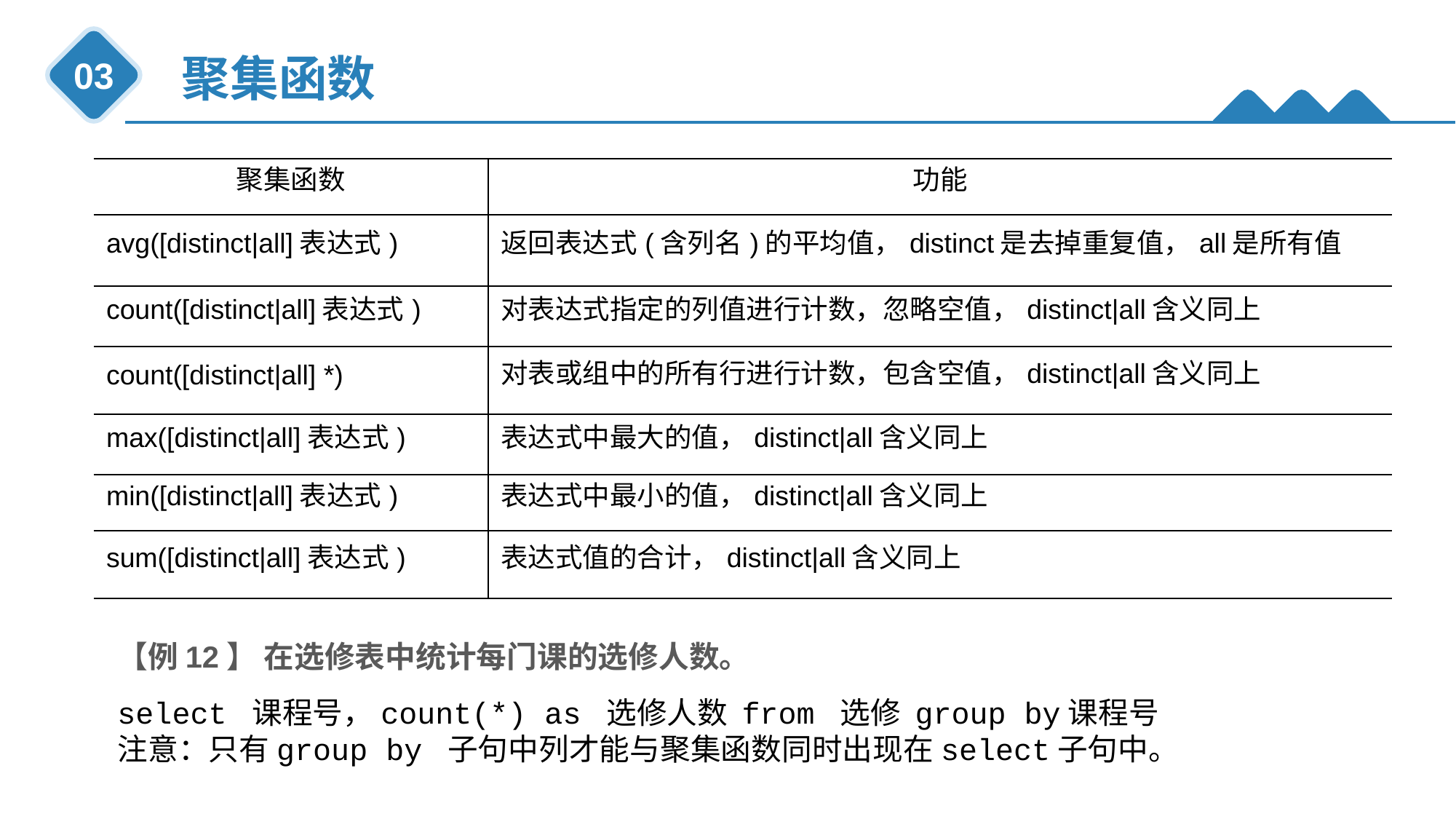

聚集函数
03

| 聚集函数 | 功能 |
| --- | --- |
| avg([distinct|all]表达式) | 返回表达式(含列名)的平均值，distinct是去掉重复值，all是所有值 |
| count([distinct|all]表达式) | 对表达式指定的列值进行计数，忽略空值，distinct|all含义同上 |
| count([distinct|all] \*) | 对表或组中的所有行进行计数，包含空值，distinct|all含义同上 |
| max([distinct|all]表达式) | 表达式中最大的值，distinct|all含义同上 |
| min([distinct|all]表达式) | 表达式中最小的值，distinct|all含义同上 |
| sum([distinct|all]表达式) | 表达式值的合计，distinct|all含义同上 |
【例12】 在选修表中统计每门课的选修人数。
select 课程号，count(*) as 选修人数 from 选修 group by课程号
注意：只有group by 子句中列才能与聚集函数同时出现在select子句中。